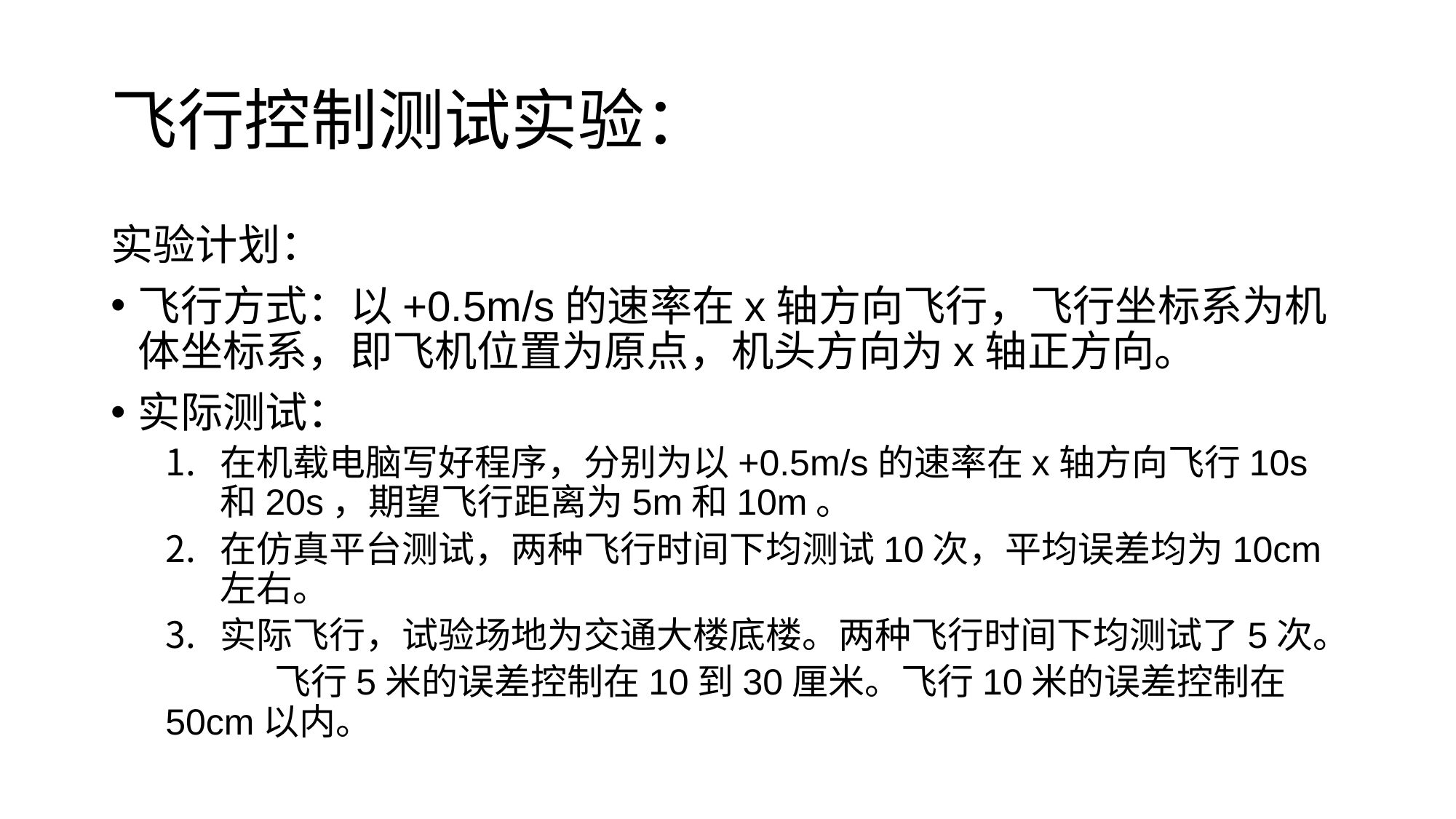

# 飞行控制测试实验：
实验计划：
飞行方式：以+0.5m/s的速率在x轴方向飞行，飞行坐标系为机体坐标系，即飞机位置为原点，机头方向为x轴正方向。
实际测试：
在机载电脑写好程序，分别为以+0.5m/s的速率在x轴方向飞行10s和20s，期望飞行距离为5m和10m。
在仿真平台测试，两种飞行时间下均测试10次，平均误差均为10cm左右。
实际飞行，试验场地为交通大楼底楼。两种飞行时间下均测试了5次。
	飞行5米的误差控制在10到30厘米。飞行10米的误差控制在50cm以内。